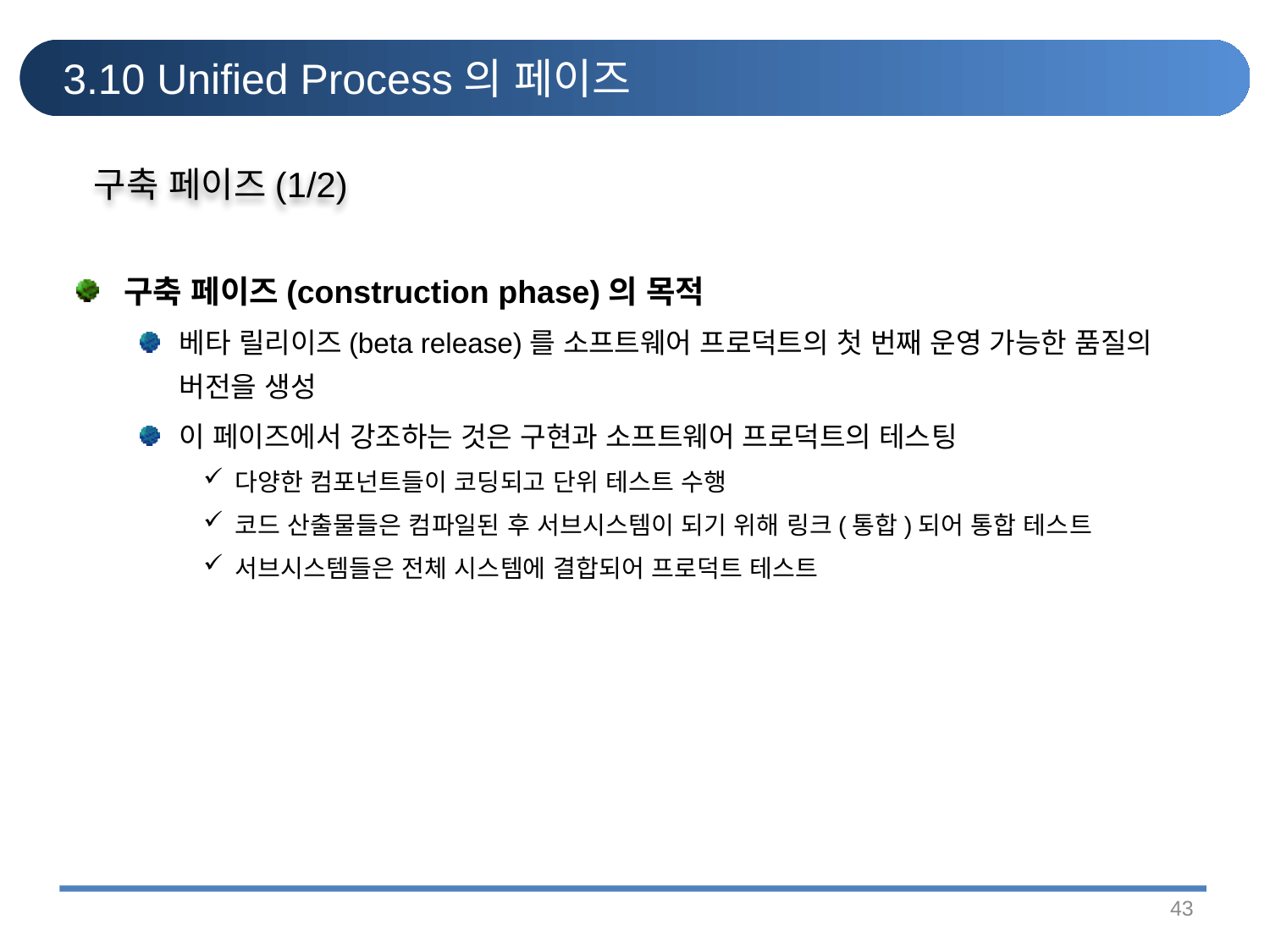

# 3.10 Unified Process의 페이즈
구축 페이즈(1/2)
구축 페이즈(construction phase)의 목적
베타 릴리이즈(beta release)를 소프트웨어 프로덕트의 첫 번째 운영 가능한 품질의 버전을 생성
이 페이즈에서 강조하는 것은 구현과 소프트웨어 프로덕트의 테스팅
다양한 컴포넌트들이 코딩되고 단위 테스트 수행
코드 산출물들은 컴파일된 후 서브시스템이 되기 위해 링크(통합)되어 통합 테스트
서브시스템들은 전체 시스템에 결합되어 프로덕트 테스트

43